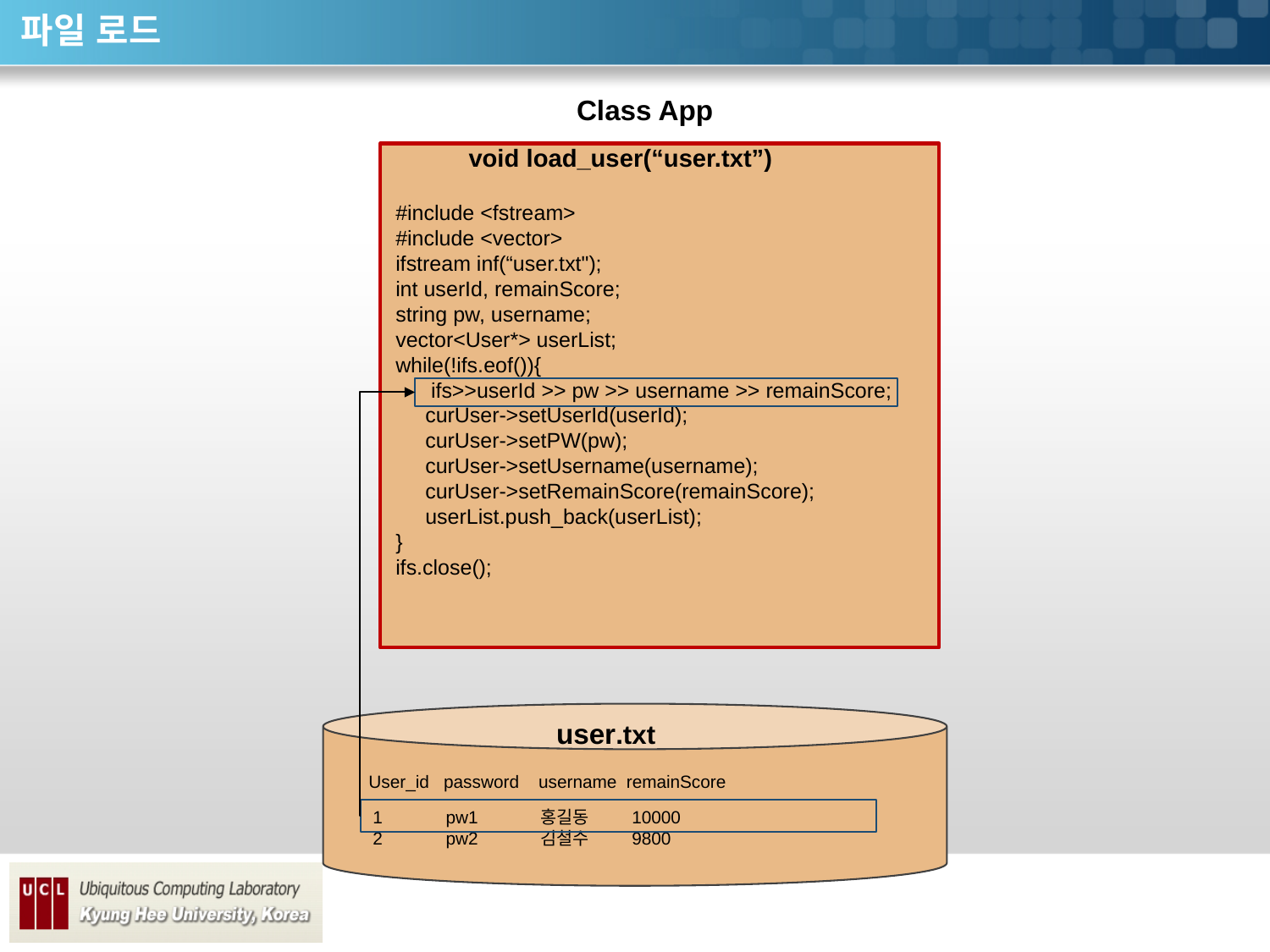

파일 로드
Class App
void load_user(“user.txt”)

#include <fstream>
#include <vector>
ifstream inf(“user.txt");
int userId, remainScore;
string pw, username;
vector<User*> userList;
while(!ifs.eof()){
      ifs>>userId >> pw >> username >> remainScore;
     curUser->setUserId(userId);
     curUser->setPW(pw);
     curUser->setUsername(username);
     curUser->setRemainScore(remainScore);
     userList.push_back(userList);
}
ifs.close();

user.txt
User_id   password    username  remainScore
1             pw1            홍길동        10000
2             pw2            김철수        9800